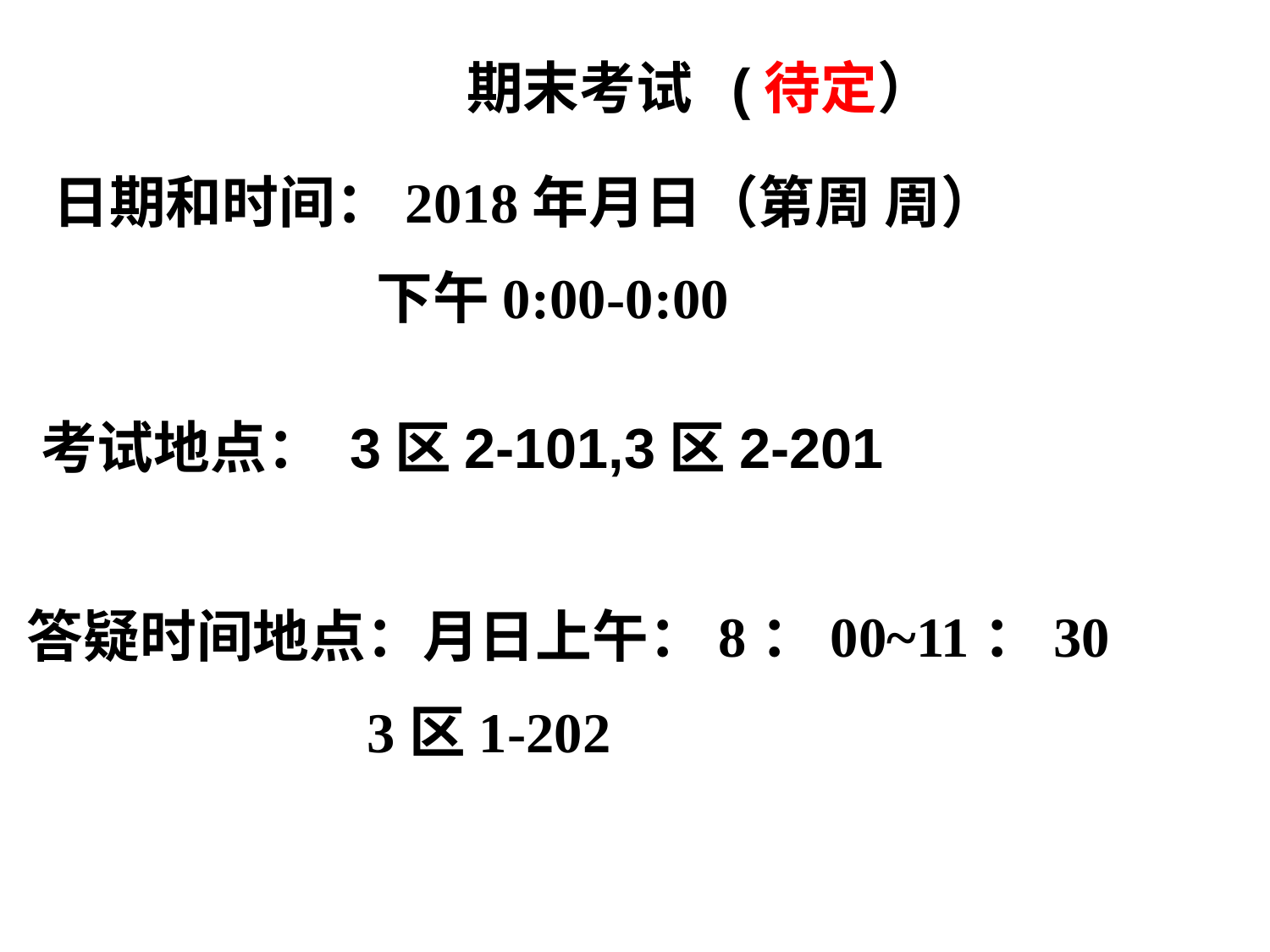

期末考试  (待定）
日期和时间：2018年月日（第周 周）
                        下午0:00-0:00
考试地点： 3区2-101,3区2-201
答疑时间地点：月日上午：8：00~11：30
                        3区1-202